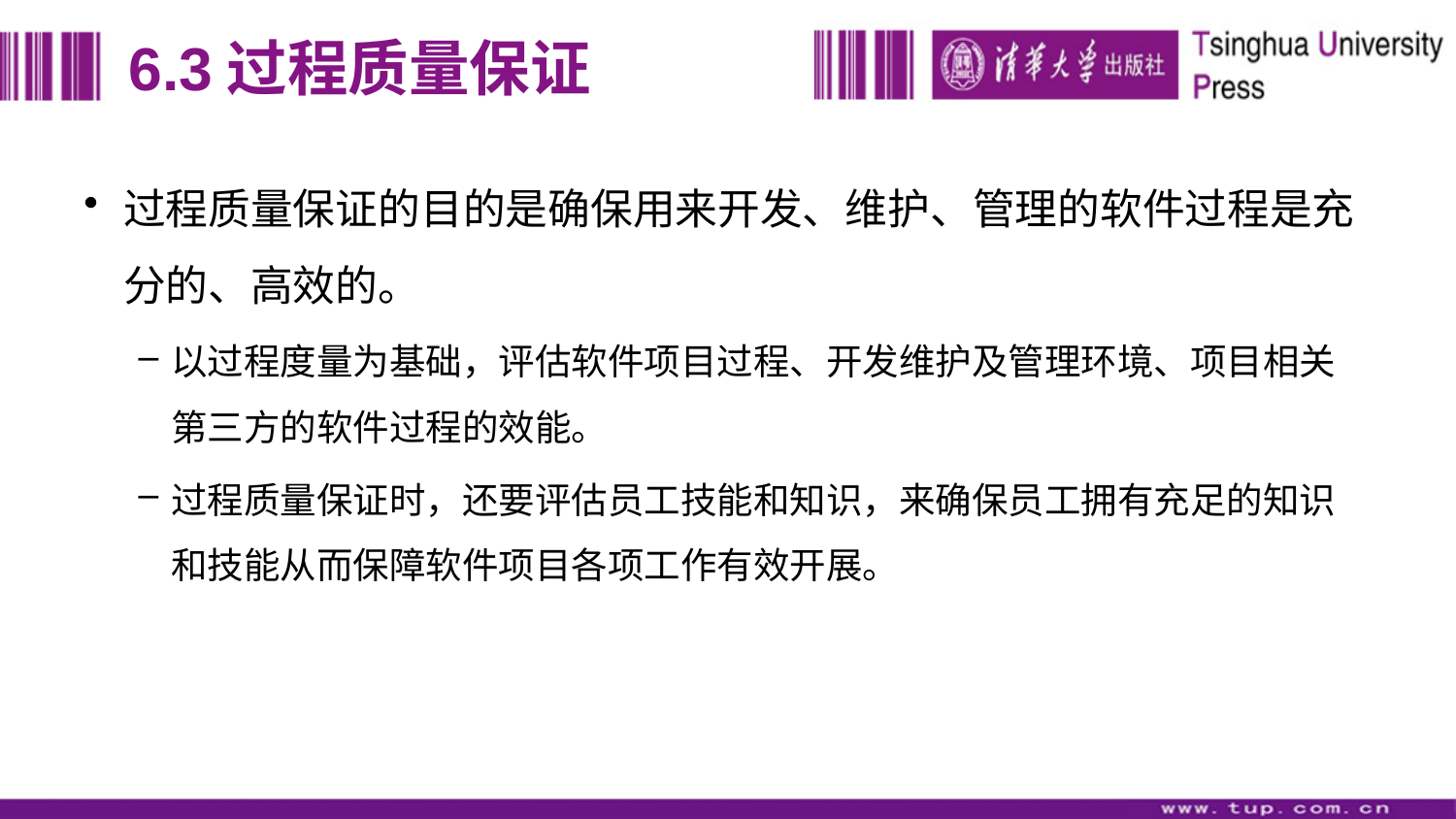

# 6.3过程质量保证
过程质量保证的目的是确保用来开发、维护、管理的软件过程是充分的、高效的。
以过程度量为基础，评估软件项目过程、开发维护及管理环境、项目相关第三方的软件过程的效能。
过程质量保证时，还要评估员工技能和知识，来确保员工拥有充足的知识和技能从而保障软件项目各项工作有效开展。